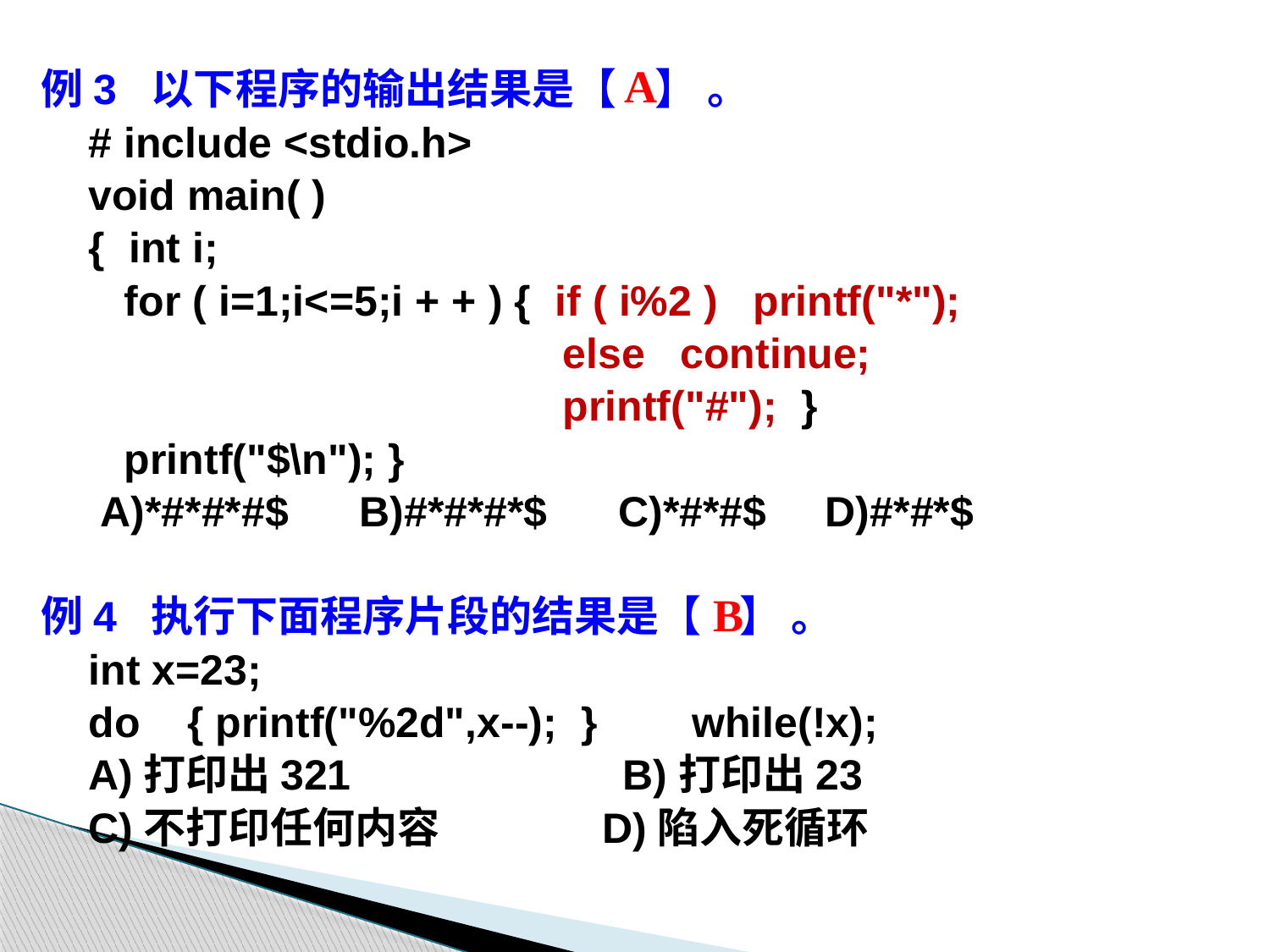

A
例3  以下程序的输出结果是【    】 。
    # include <stdio.h>
    void main( )
    {  int i;
       for ( i=1;i<=5;i + + ) {  if ( i%2 )   printf("*");
                                            else   continue;
                                            printf("#");  }
       printf("$\n"); }
     A)*#*#*#$      B)#*#*#*$      C)*#*#$     D)#*#*$

例4  执行下面程序片段的结果是【    】 。
    int x=23;
    do    { printf("%2d",x--);  }        while(!x);
    A)打印出321                       B)打印出23
    C)不打印任何内容                D)陷入死循环

B